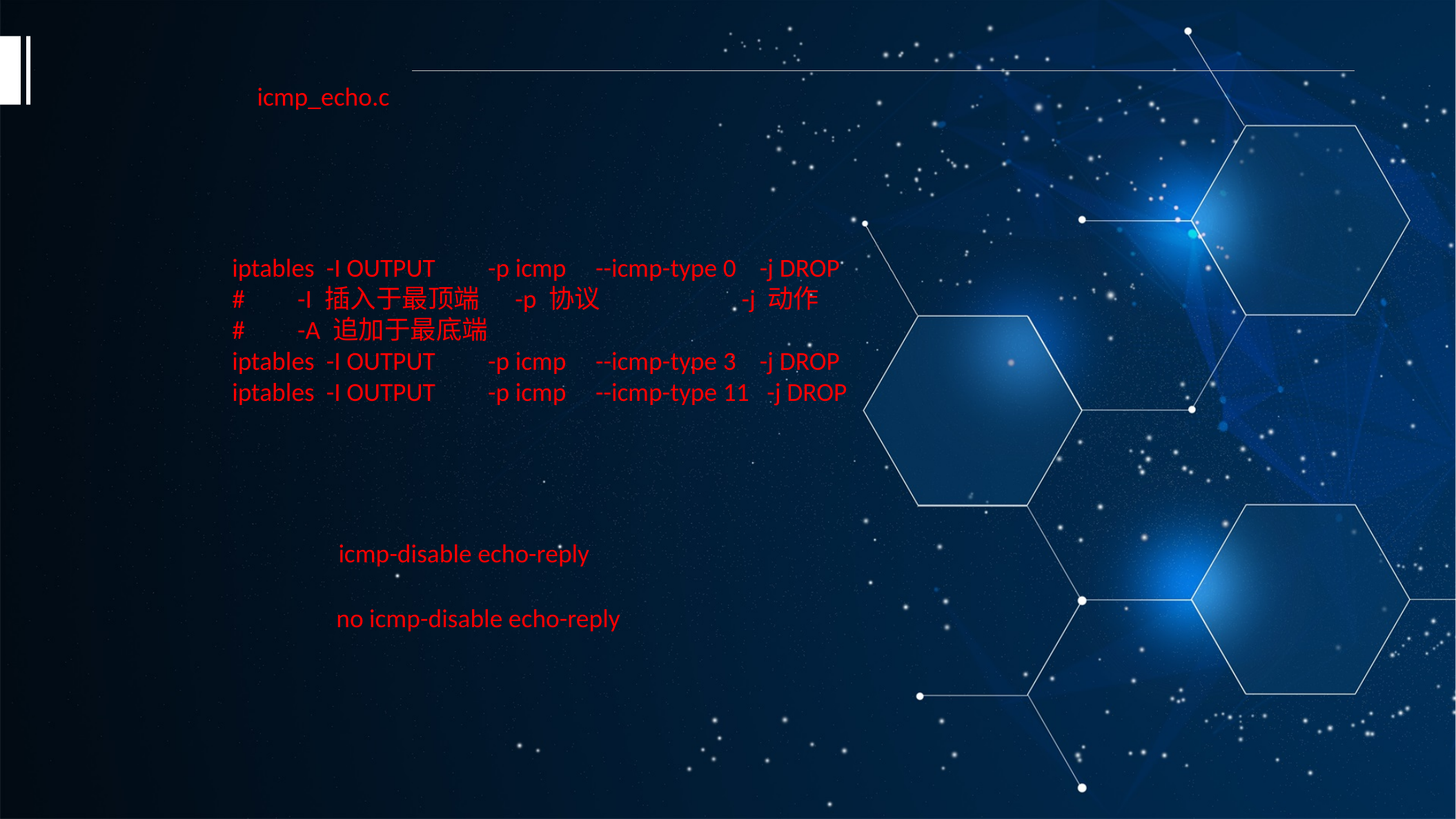

icmp_echo.c
iptables  -I OUTPUT         -p icmp     --icmp-type 0    -j DROP
#         -I 插入于最顶端     -p 协议                       -j 动作
#         -A 追加于最底端
iptables  -I OUTPUT         -p icmp     --icmp-type 3    -j DROP
iptables  -I OUTPUT         -p icmp     --icmp-type 11   -j DROP
icmp-disable echo-reply
 no icmp-disable echo-reply